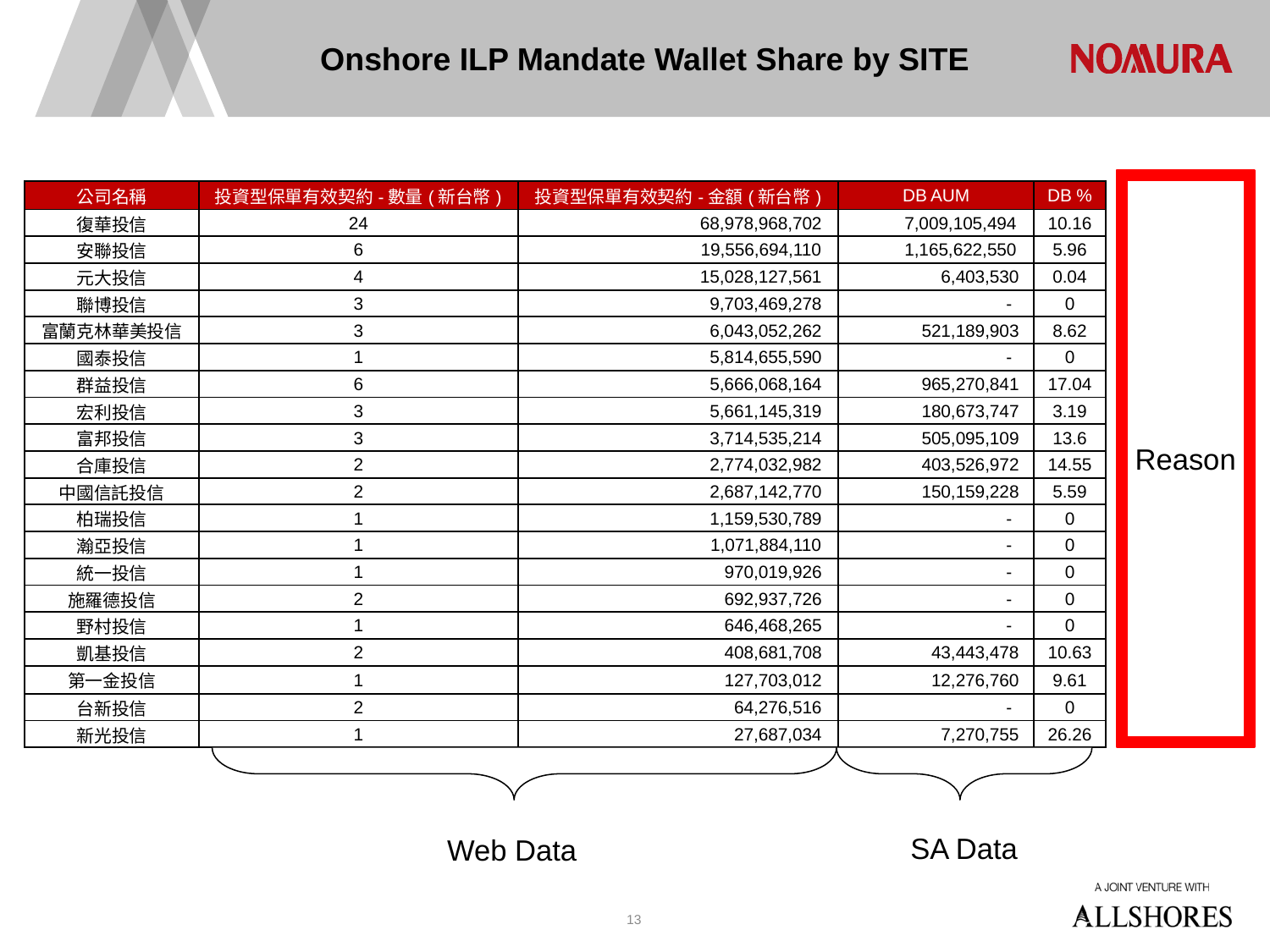

# Onshore ILP Mandate Wallet Share by SITE

| 公司名稱 | 投資型保單有效契約-數量(新台幣) | 投資型保單有效契約-金額(新台幣) | DB AUM | DB % |
| --- | --- | --- | --- | --- |
| 復華投信 | 24 | 68,978,968,702 | 7,009,105,494 | 10.16 |
| 安聯投信 | 6 | 19,556,694,110 | 1,165,622,550 | 5.96 |
| 元大投信 | 4 | 15,028,127,561 | 6,403,530 | 0.04 |
| 聯博投信 | 3 | 9,703,469,278 | - | 0 |
| 富蘭克林華美投信 | 3 | 6,043,052,262 | 521,189,903 | 8.62 |
| 國泰投信 | 1 | 5,814,655,590 | - | 0 |
| 群益投信 | 6 | 5,666,068,164 | 965,270,841 | 17.04 |
| 宏利投信 | 3 | 5,661,145,319 | 180,673,747 | 3.19 |
| 富邦投信 | 3 | 3,714,535,214 | 505,095,109 | 13.6 |
| 合庫投信 | 2 | 2,774,032,982 | 403,526,972 | 14.55 |
| 中國信託投信 | 2 | 2,687,142,770 | 150,159,228 | 5.59 |
| 柏瑞投信 | 1 | 1,159,530,789 | - | 0 |
| 瀚亞投信 | 1 | 1,071,884,110 | - | 0 |
| 統一投信 | 1 | 970,019,926 | - | 0 |
| 施羅德投信 | 2 | 692,937,726 | - | 0 |
| 野村投信 | 1 | 646,468,265 | - | 0 |
| 凱基投信 | 2 | 408,681,708 | 43,443,478 | 10.63 |
| 第一金投信 | 1 | 127,703,012 | 12,276,760 | 9.61 |
| 台新投信 | 2 | 64,276,516 | - | 0 |
| 新光投信 | 1 | 27,687,034 | 7,270,755 | 26.26 |
Reason

SA Data
Web Data
13